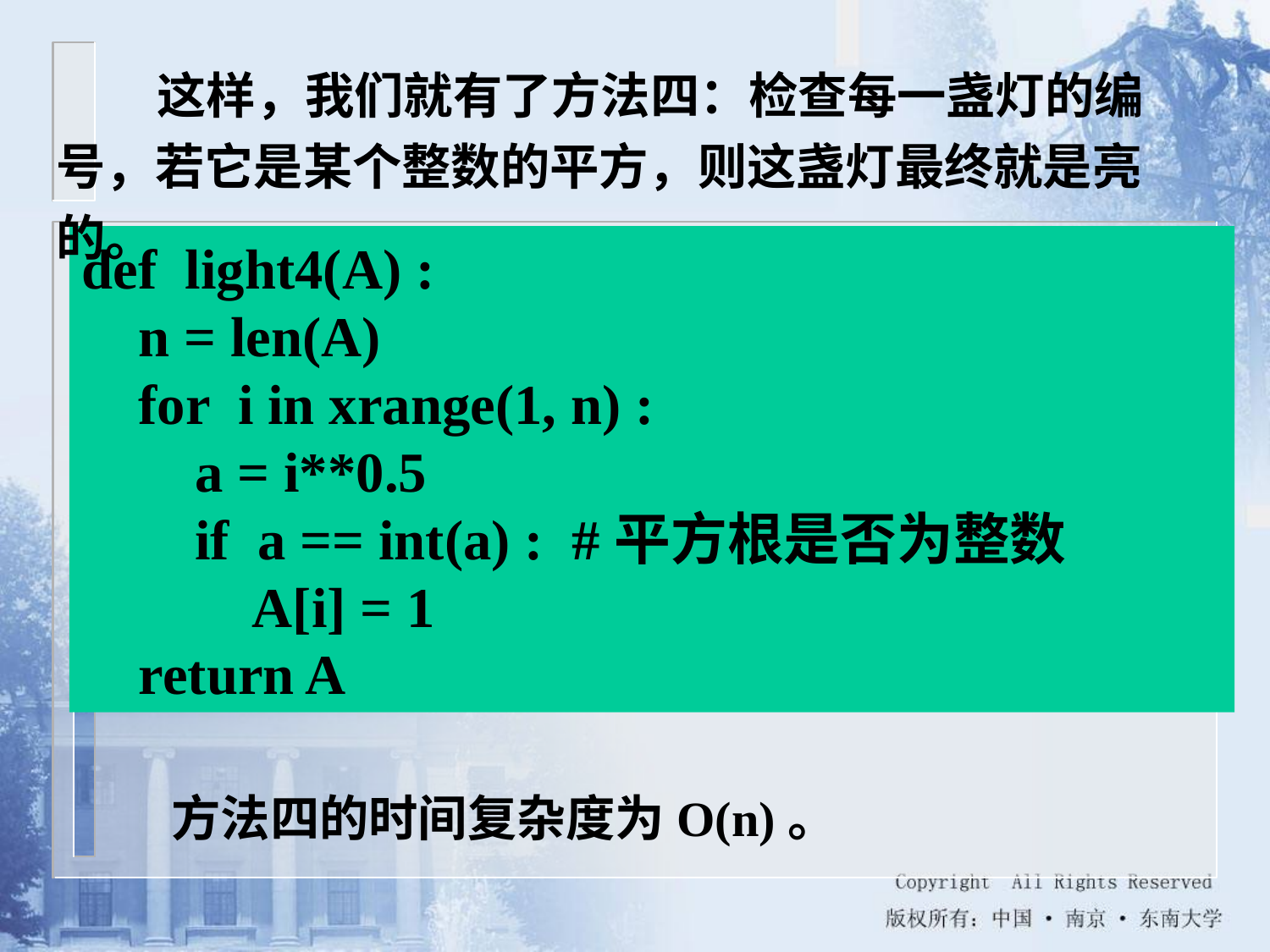

这样，我们就有了方法四：检查每一盏灯的编号，若它是某个整数的平方，则这盏灯最终就是亮的。
def  light4(A) :
    n = len(A)
    for  i in xrange(1, n) :
        a = i**0.5
        if  a == int(a) :  #平方根是否为整数
            A[i] = 1
    return A
方法四的时间复杂度为O(n)。